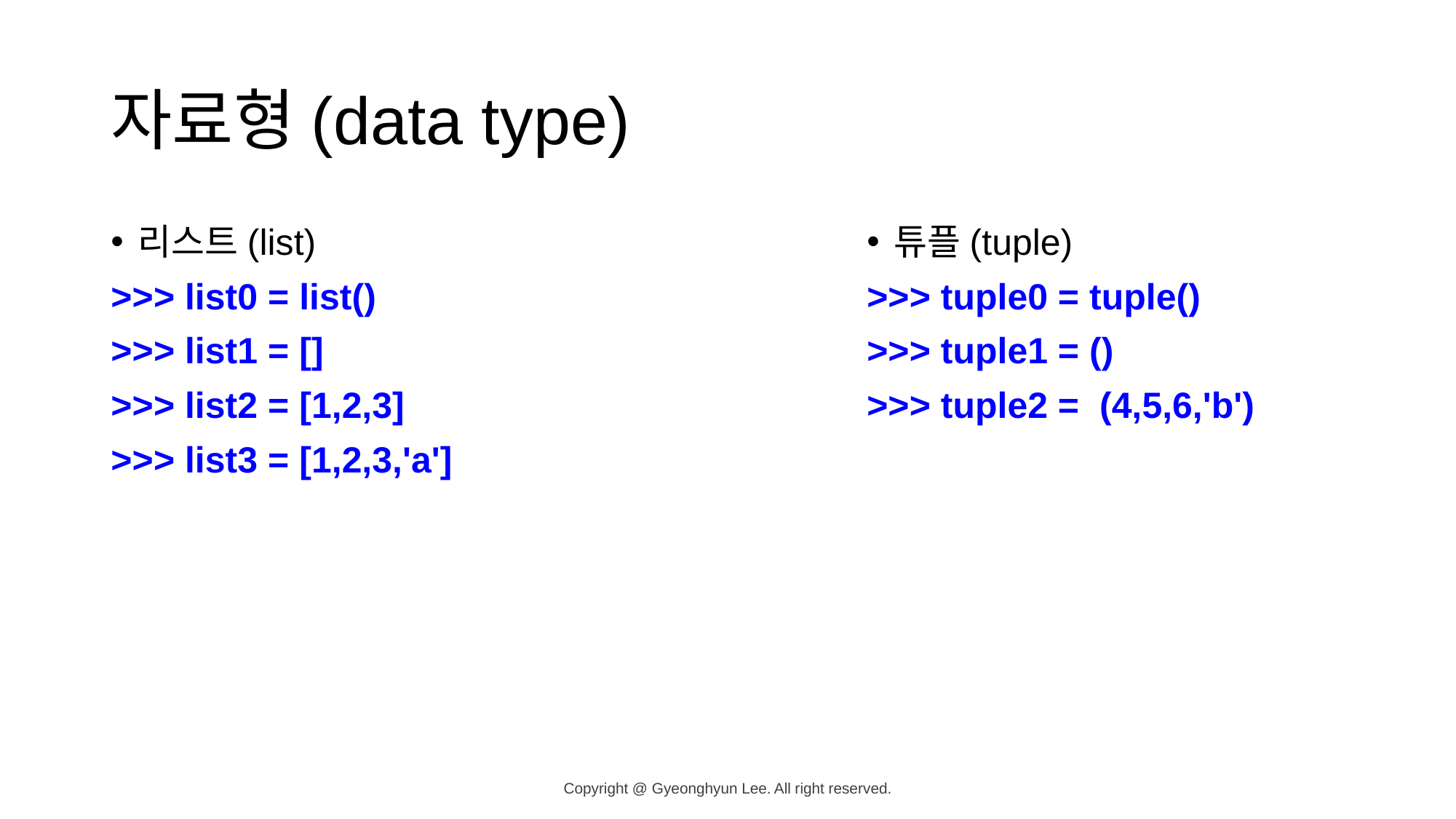

# 자료형(data type)
리스트(list)
>>> list0 = list()
>>> list1 = []
>>> list2 = [1,2,3]
>>> list3 = [1,2,3,'a']

튜플(tuple)
>>> tuple0 = tuple()
>>> tuple1 = ()
>>> tuple2 =  (4,5,6,'b')